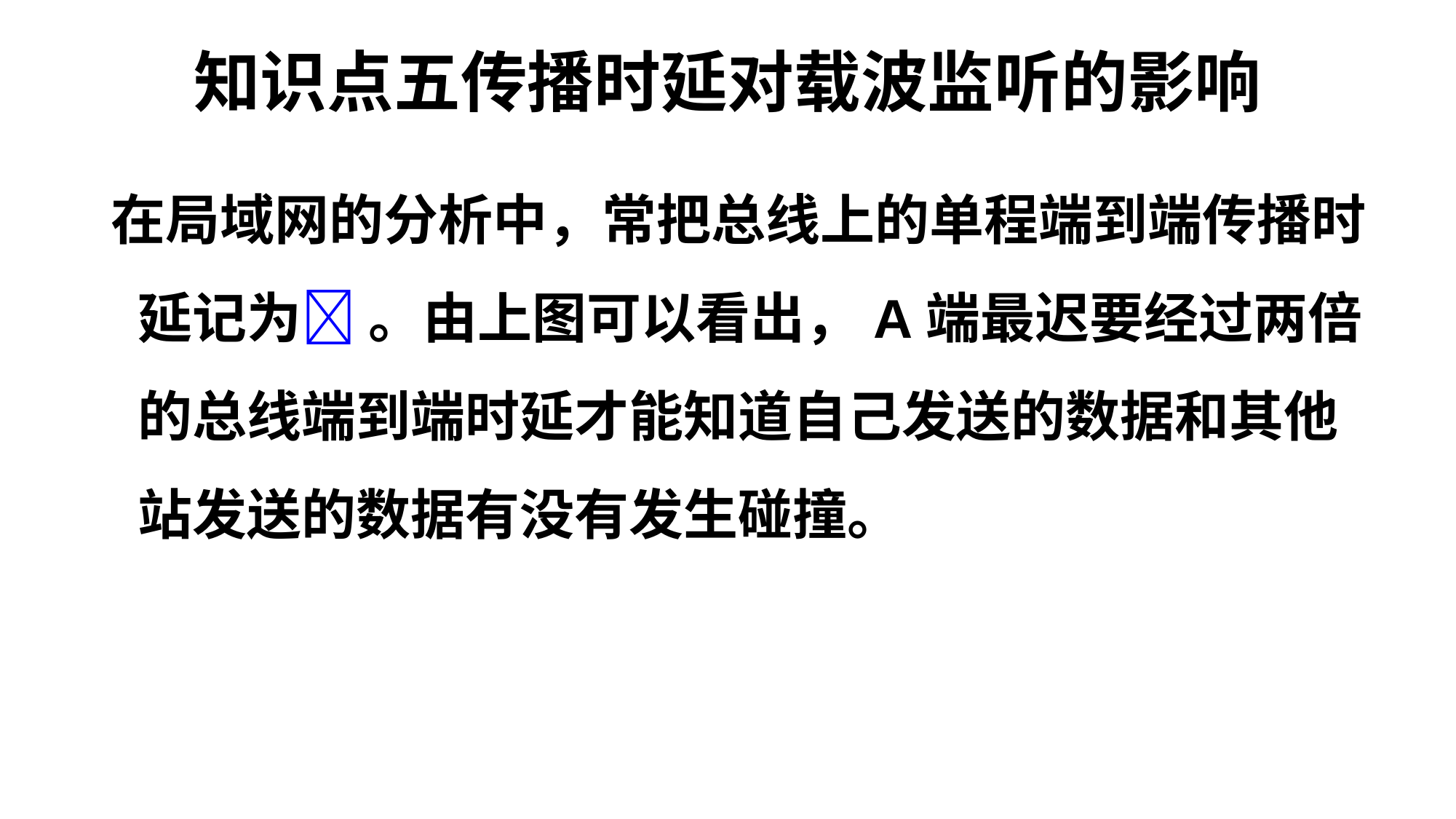

# 知识点五传播时延对载波监听的影响
在局域网的分析中，常把总线上的单程端到端传播时延记为τ 。由上图可以看出，A端最迟要经过两倍的总线端到端时延才能知道自己发送的数据和其他站发送的数据有没有发生碰撞。